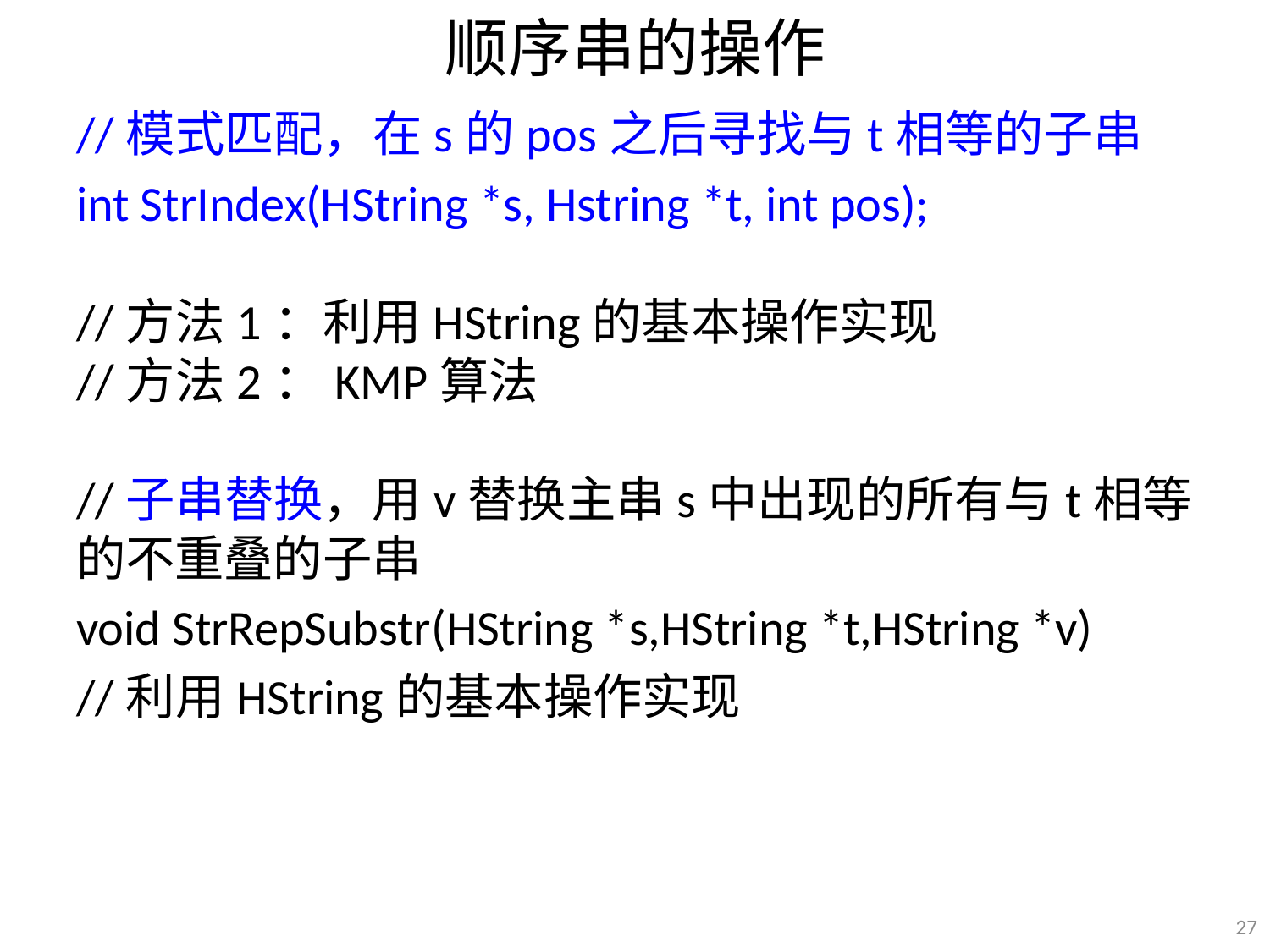

# 顺序串的操作
//模式匹配，在s的pos之后寻找与t相等的子串
int StrIndex(HString *s, Hstring *t, int pos);

//方法1：利用HString的基本操作实现
//方法2：KMP算法

//子串替换，用v替换主串s中出现的所有与t相等的不重叠的子串
void StrRepSubstr(HString *s,HString *t,HString *v)
//利用HString的基本操作实现

27